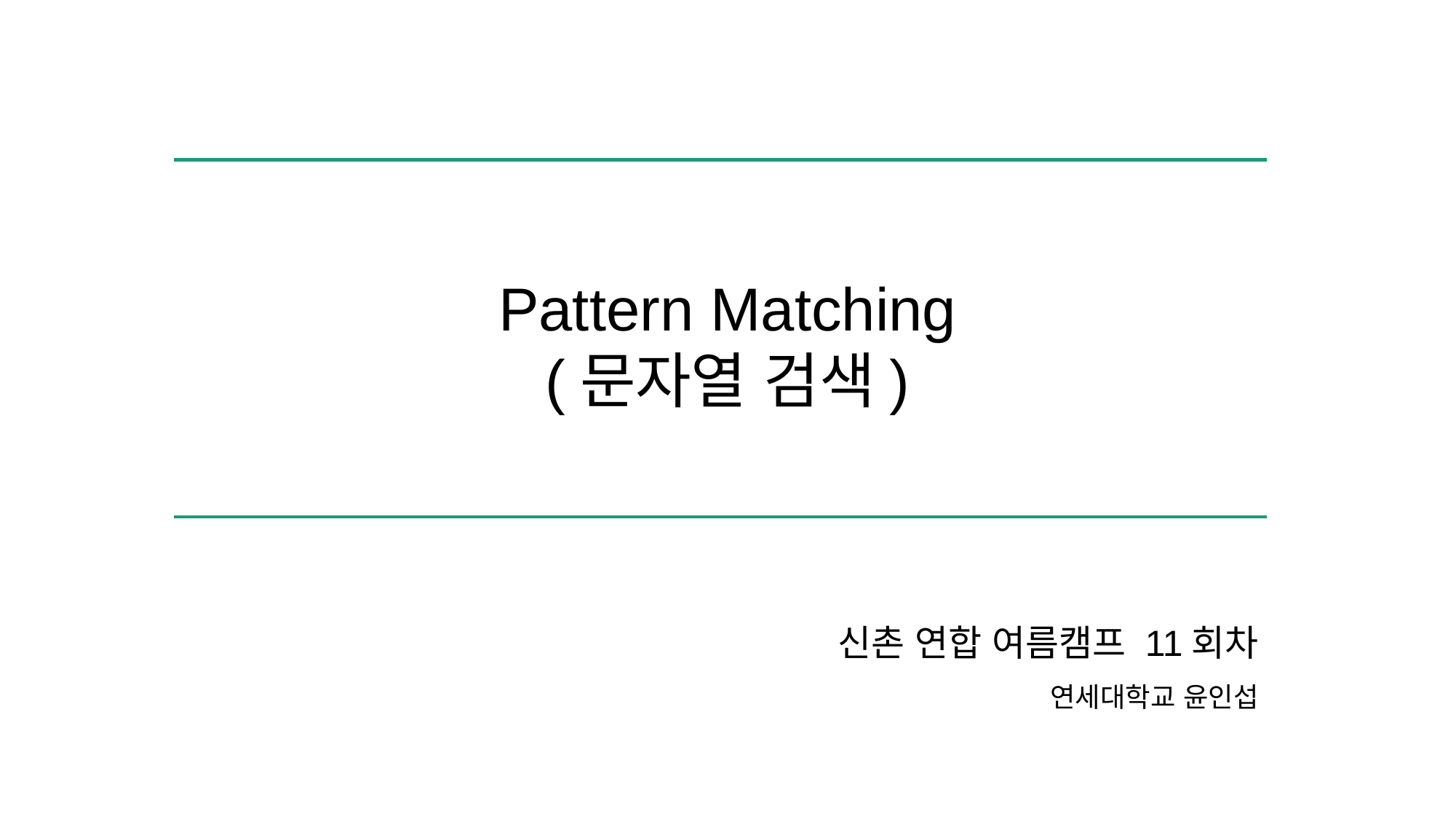

Pattern Matching
(문자열 검색)
신촌 연합 여름캠프 11회차
연세대학교 윤인섭